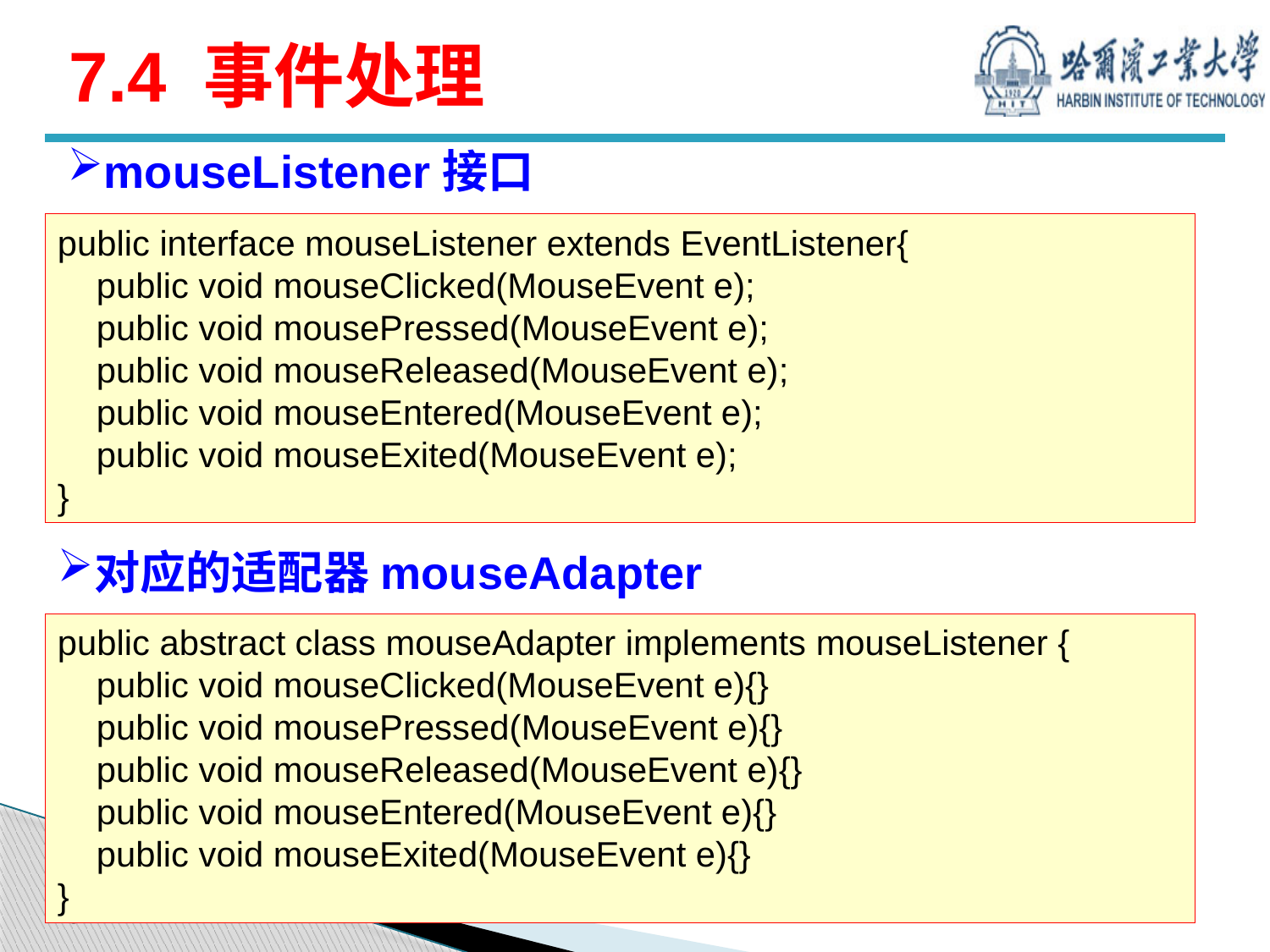

# 7.4 事件处理
mouseListener接口
public interface mouseListener extends EventListener{
    public void mouseClicked(MouseEvent e);
    public void mousePressed(MouseEvent e);
    public void mouseReleased(MouseEvent e);
    public void mouseEntered(MouseEvent e);
    public void mouseExited(MouseEvent e);
}
对应的适配器mouseAdapter
public abstract class mouseAdapter implements mouseListener {
    public void mouseClicked(MouseEvent e){}
    public void mousePressed(MouseEvent e){}
    public void mouseReleased(MouseEvent e){}
    public void mouseEntered(MouseEvent e){}
    public void mouseExited(MouseEvent e){}
}